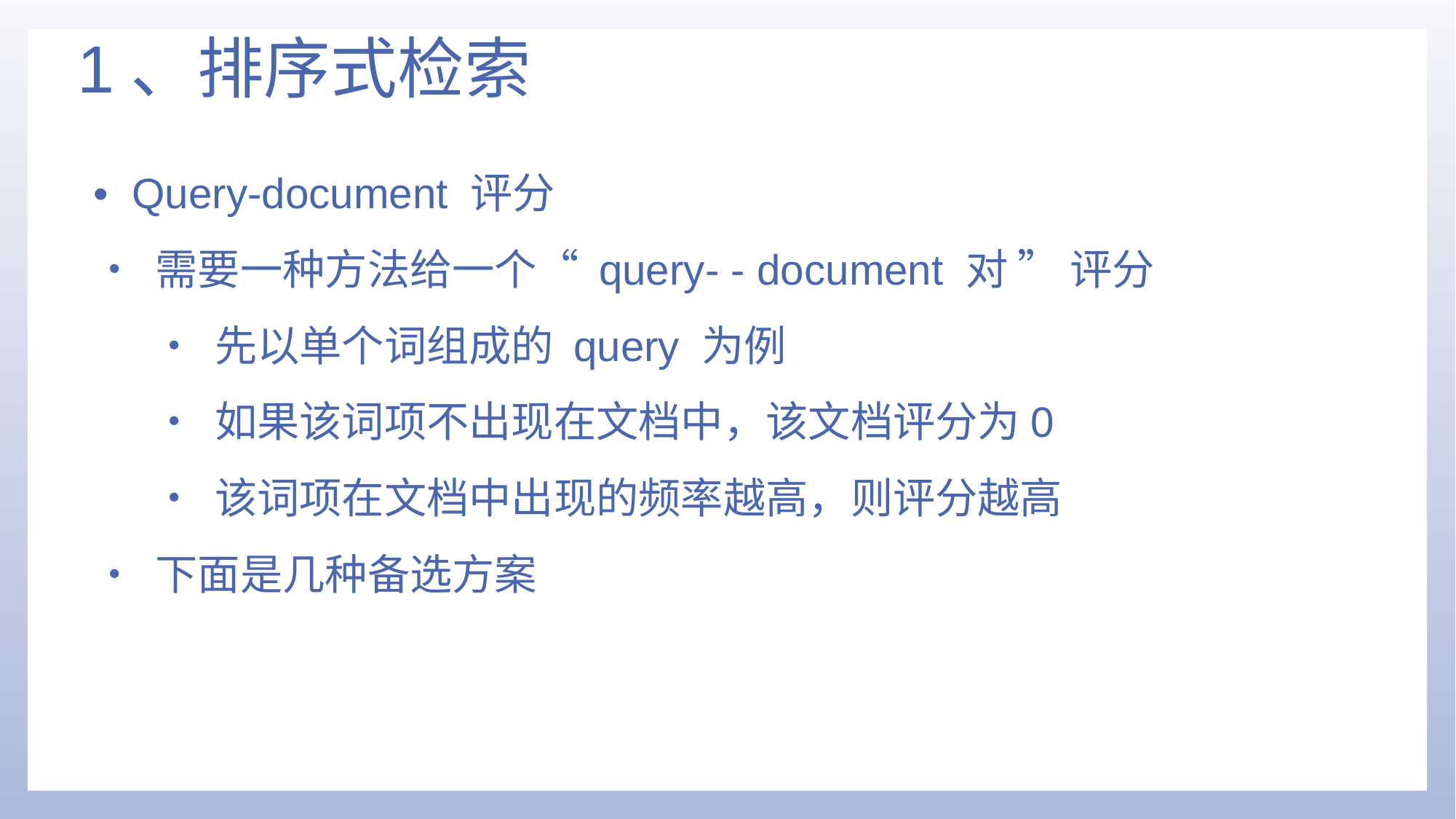

# 1、排序式检索
•  Query-document 评分
• 需要一种方法给一个“ query- - document 对 ” 评分
• 先以单个词组成的 query 为例
• 如果该词项不出现在文档中，该文档评分为0
• 该词项在文档中出现的频率越高，则评分越高
• 下面是几种备选方案